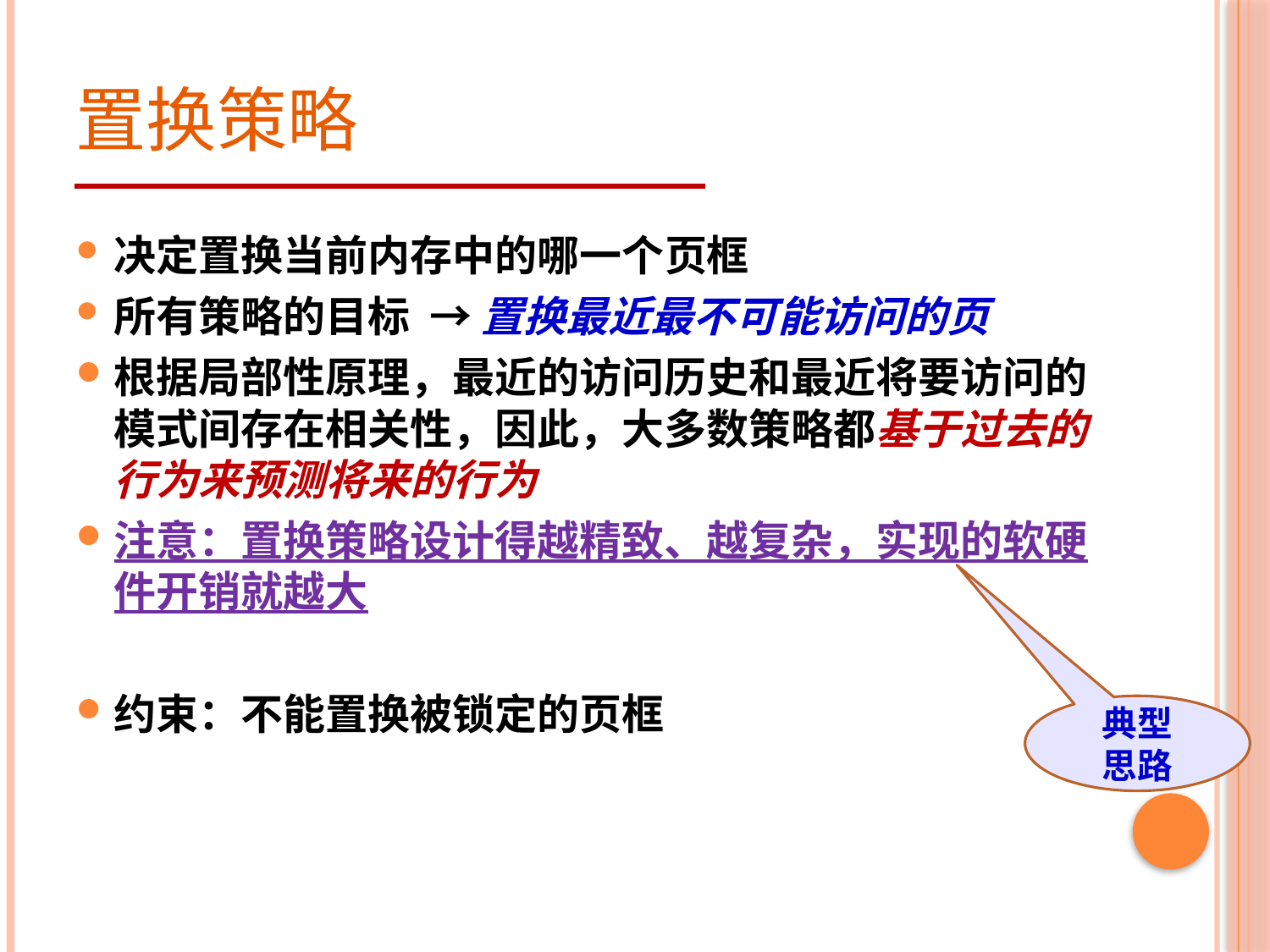

# 置换策略
决定置换当前内存中的哪一个页框
所有策略的目标  → 置换最近最不可能访问的页
根据局部性原理，最近的访问历史和最近将要访问的模式间存在相关性，因此，大多数策略都基于过去的行为来预测将来的行为
注意：置换策略设计得越精致、越复杂，实现的软硬件开销就越大

约束：不能置换被锁定的页框
典型
思路